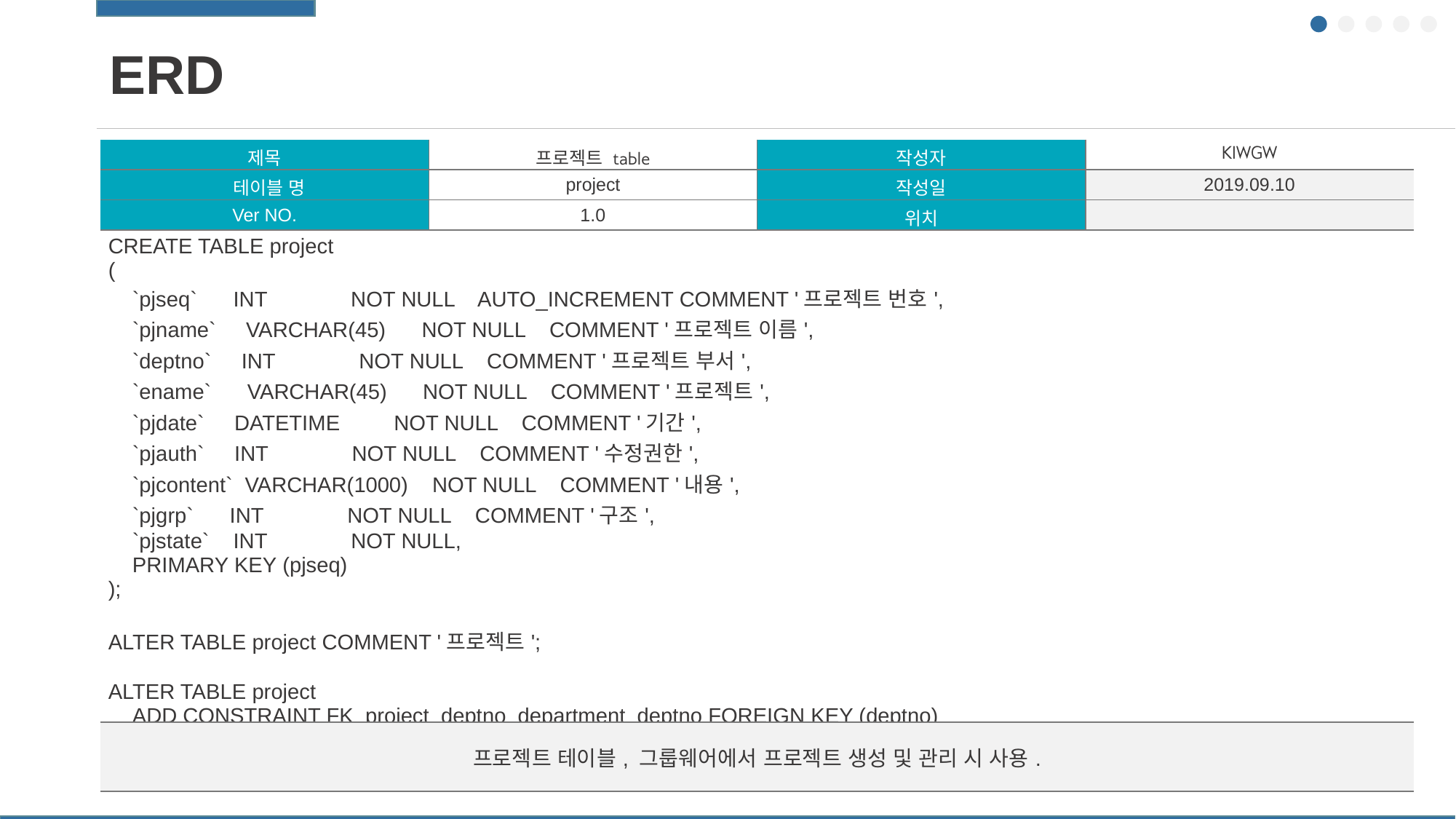

ERD
| 제목 | 프로젝트 table | 작성자 | KIWGW |
| --- | --- | --- | --- |
| 테이블 명 | project | 작성일 | 2019.09.10 |
| Ver NO. | 1.0 | 위치 |  |
| CREATE TABLE project ( `pjseq` INT NOT NULL AUTO\_INCREMENT COMMENT '프로젝트 번호', `pjname` VARCHAR(45) NOT NULL COMMENT '프로젝트 이름', `deptno` INT NOT NULL COMMENT '프로젝트 부서', `ename` VARCHAR(45) NOT NULL COMMENT '프로젝트', `pjdate` DATETIME NOT NULL COMMENT '기간', `pjauth` INT NOT NULL COMMENT '수정권한', `pjcontent` VARCHAR(1000) NOT NULL COMMENT '내용', `pjgrp` INT NOT NULL COMMENT '구조', `pjstate` INT NOT NULL, PRIMARY KEY (pjseq) ); ALTER TABLE project COMMENT '프로젝트'; ALTER TABLE project ADD CONSTRAINT FK\_project\_deptno\_department\_deptno FOREIGN KEY (deptno) REFERENCES department (deptno) ON DELETE RESTRICT ON UPDATE RESTRICT; |  |  |  |
| 프로젝트 테이블, 그룹웨어에서 프로젝트 생성 및 관리 시 사용. |  |  |  |